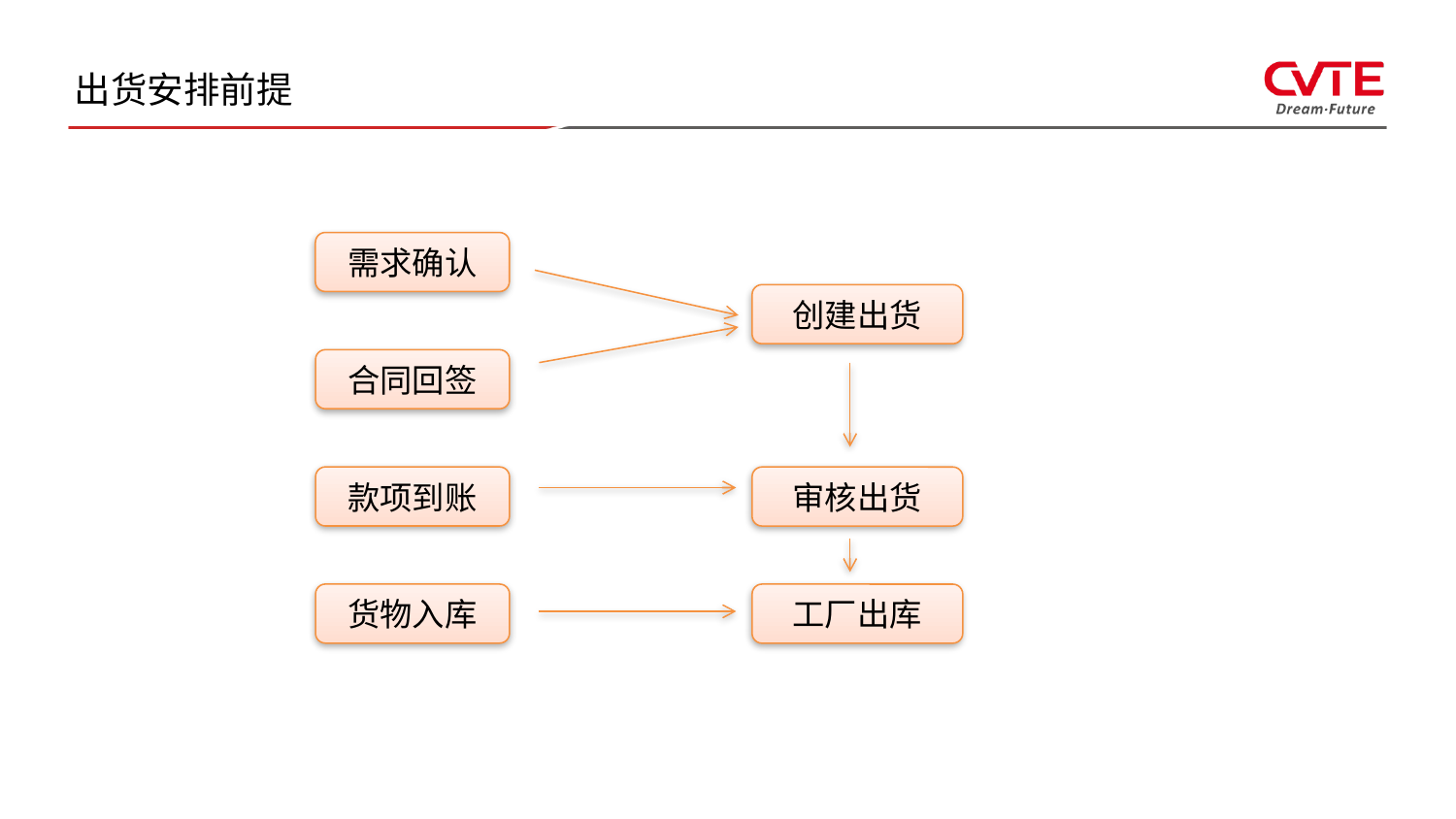

出货安排前提
需求确认
创建出货
合同回签
款项到账
审核出货
货物入库
工厂出库